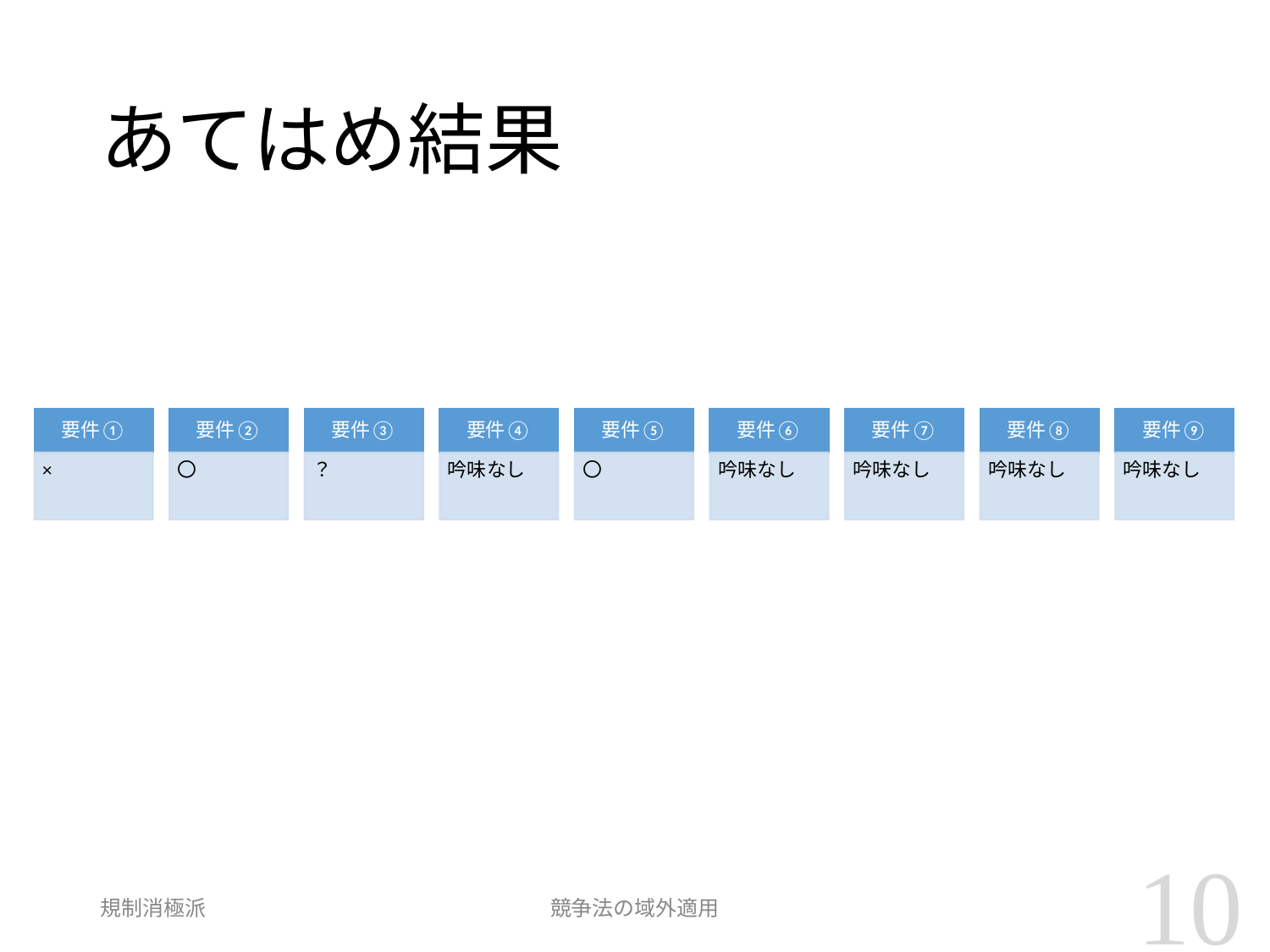

# あてはめ結果

要件①

要件②

要件③

要件④

要件⑤

要件⑥

要件⑦

要件⑧

要件⑨

×

〇

？

吟味なし

〇

吟味なし

吟味なし

吟味なし

吟味なし
10
規制消極派
競争法の域外適用